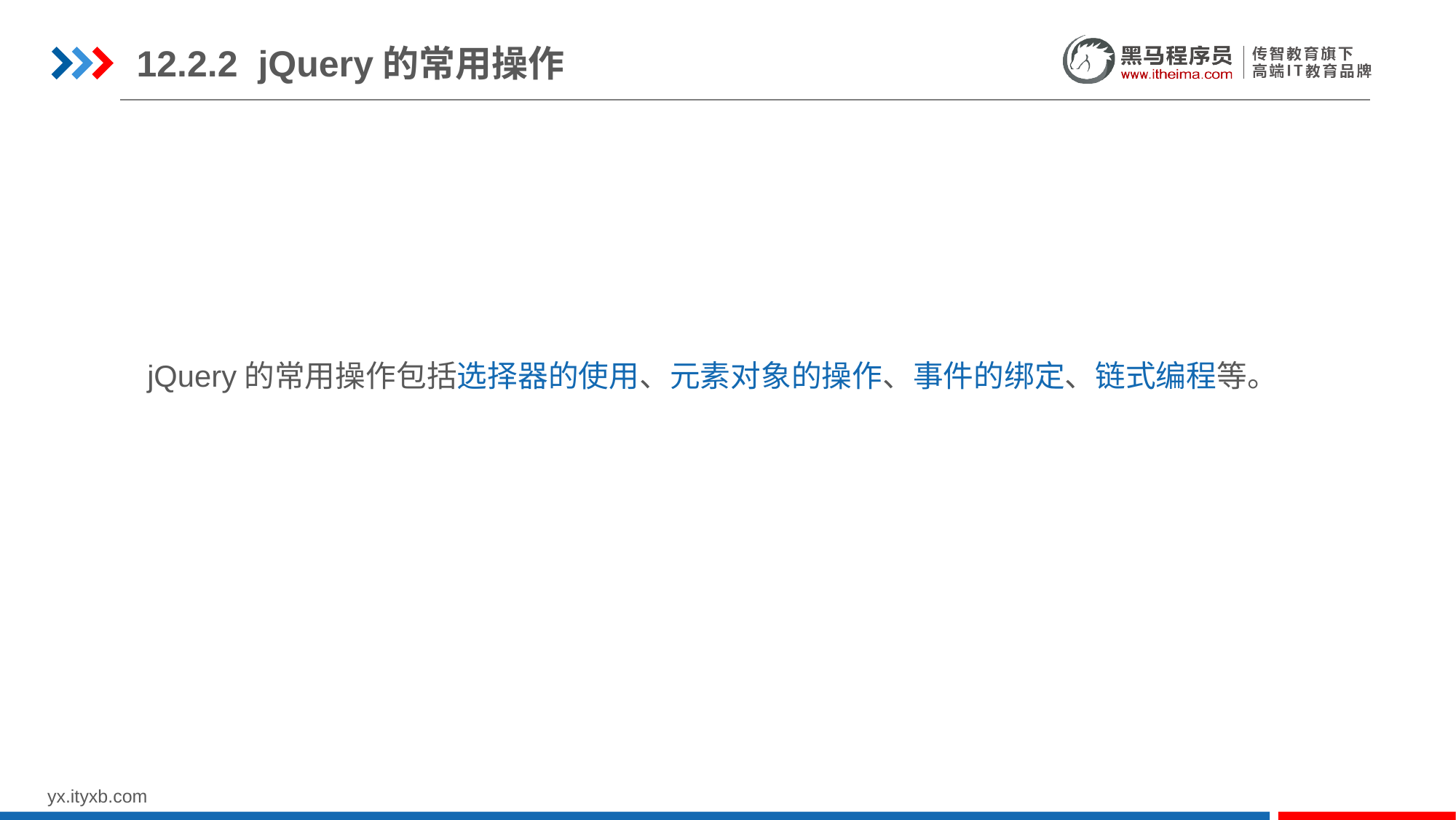

12.2.2  jQuery的常用操作
jQuery的常用操作包括选择器的使用、元素对象的操作、事件的绑定、链式编程等。